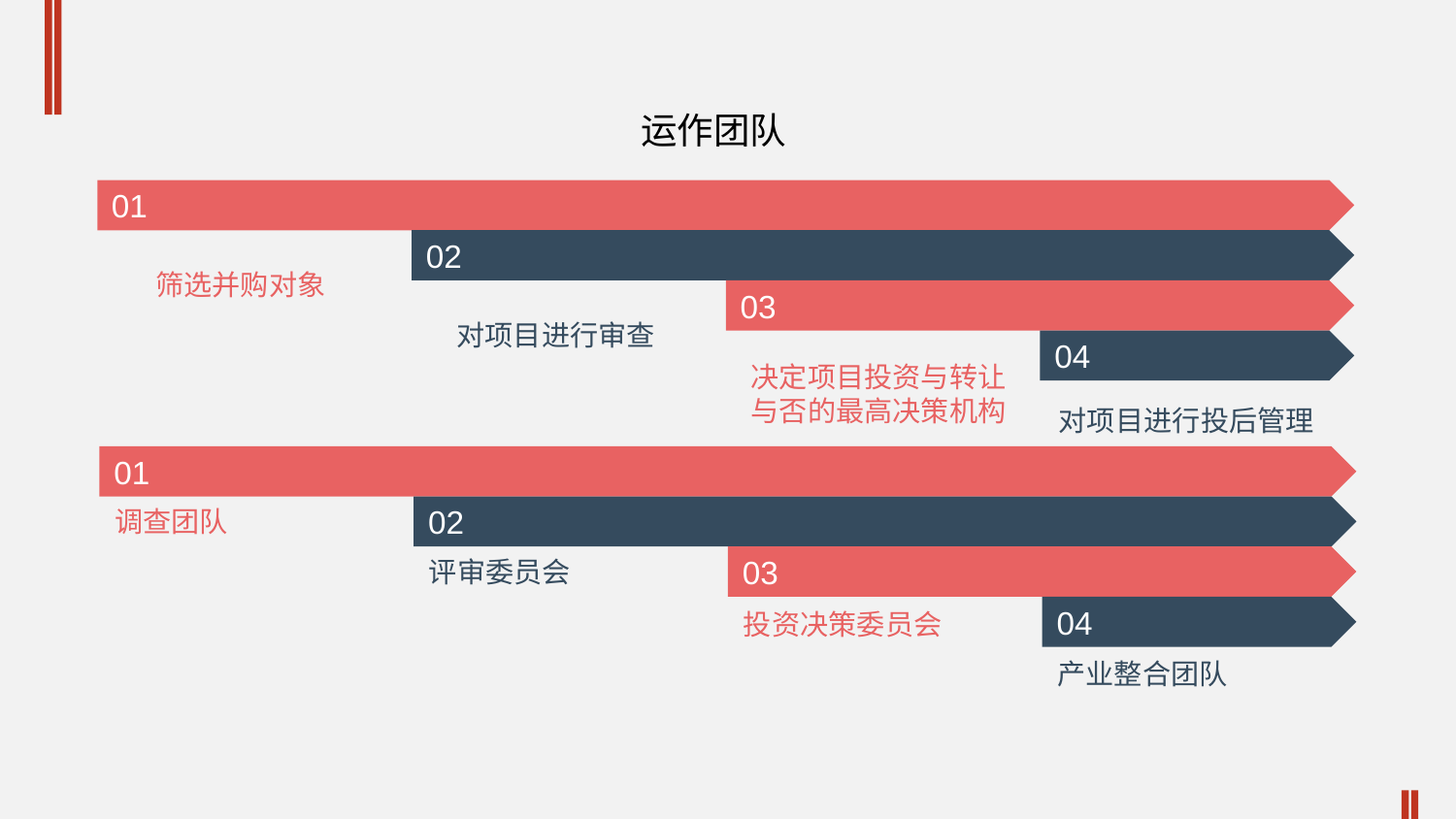

运作团队
01
02
筛选并购对象
03
对项目进行审查
04
决定项目投资与转让与否的最高决策机构
对项目进行投后管理
01
02
调查团队
03
评审委员会
04
投资决策委员会
产业整合团队